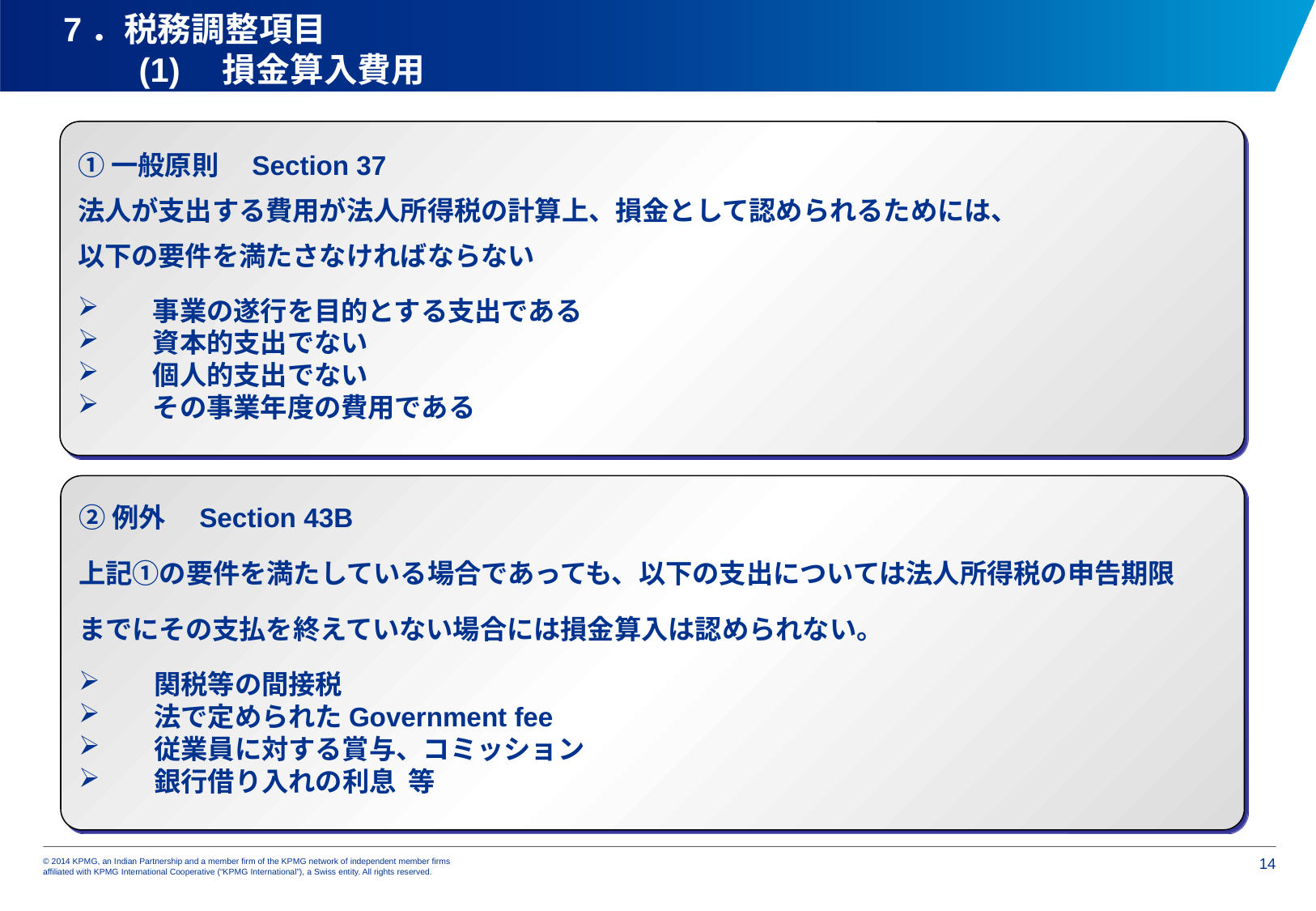

7．税務調整項目
　　(1)　損金算入費用

①一般原則　Section 37
法人が支出する費用が法人所得税の計算上、損金として認められるためには、
以下の要件を満たさなければならない

事業の遂行を目的とする支出である
資本的支出でない
個人的支出でない
その事業年度の費用である

②例外　Section 43B
上記①の要件を満たしている場合であっても、以下の支出については法人所得税の申告期限
までにその支払を終えていない場合には損金算入は認められない。

関税等の間接税
法で定められたGovernment fee
従業員に対する賞与、コミッション
銀行借り入れの利息  等

14